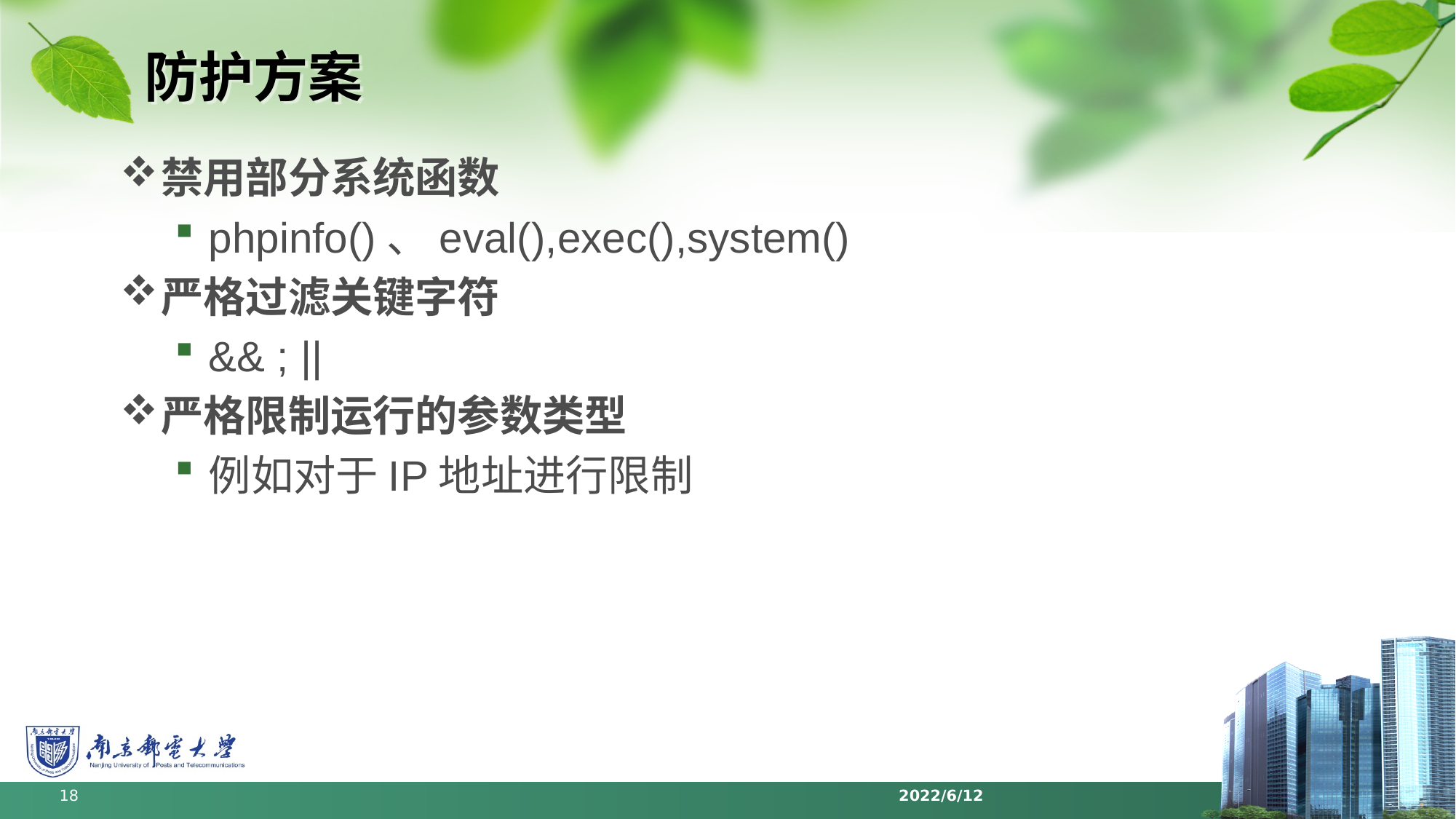

# 防护方案
禁用部分系统函数
phpinfo()、eval(),exec(),system()
严格过滤关键字符
&& ; ||
严格限制运行的参数类型
例如对于IP地址进行限制
18
2022/6/12